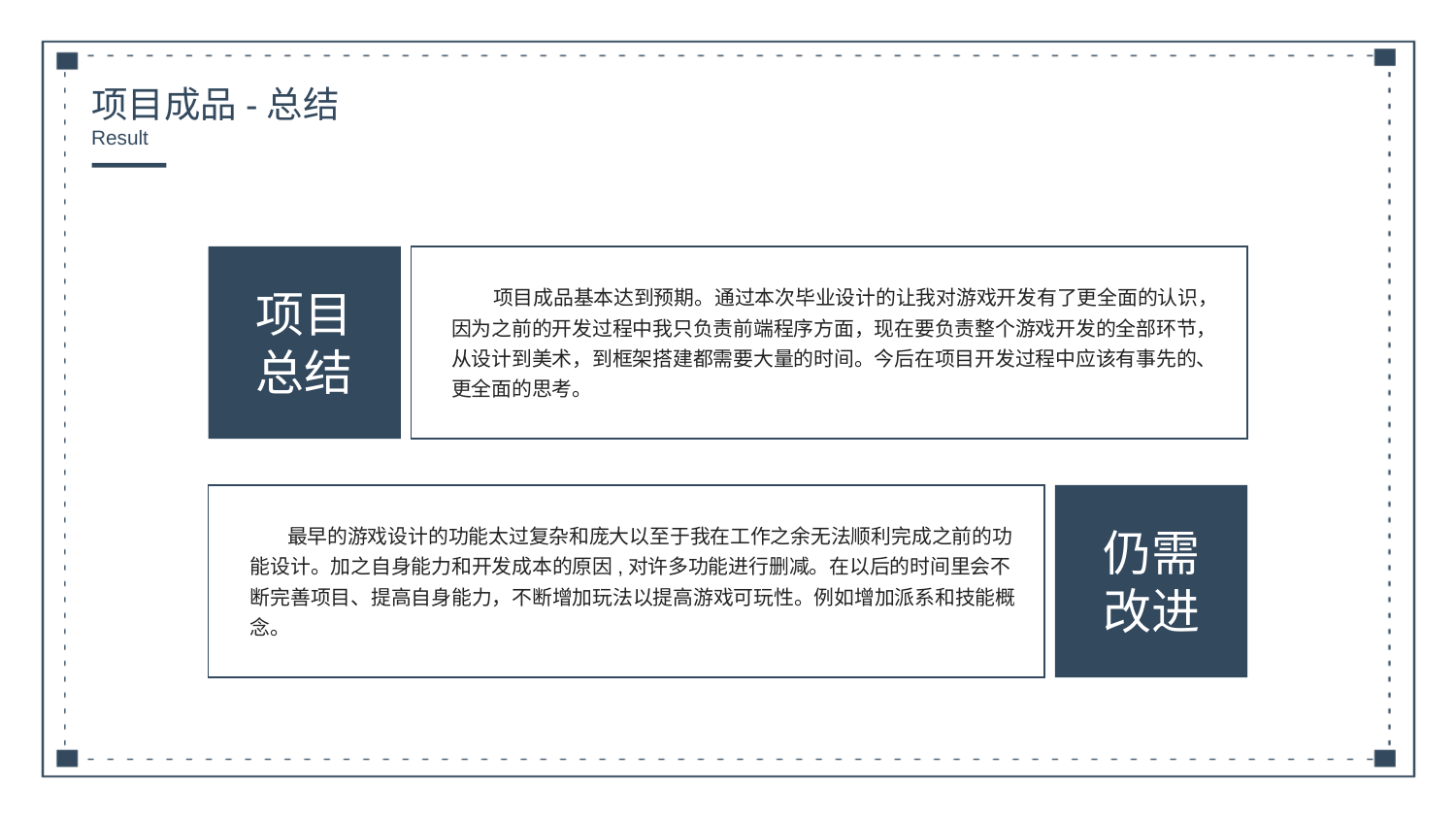

项目成品-总结
Result

        项目成品基本达到预期。通过本次毕业设计的让我对游戏开发有了更全面的认识，因为之前的开发过程中我只负责前端程序方面，现在要负责整个游戏开发的全部环节，从设计到美术，到框架搭建都需要大量的时间。今后在项目开发过程中应该有事先的、更全面的思考。
项目总结

       最早的游戏设计的功能太过复杂和庞大以至于我在工作之余无法顺利完成之前的功能设计。加之自身能力和开发成本的原因,对许多功能进行删减。在以后的时间里会不断完善项目、提高自身能力，不断增加玩法以提高游戏可玩性。例如增加派系和技能概念。
仍需改进